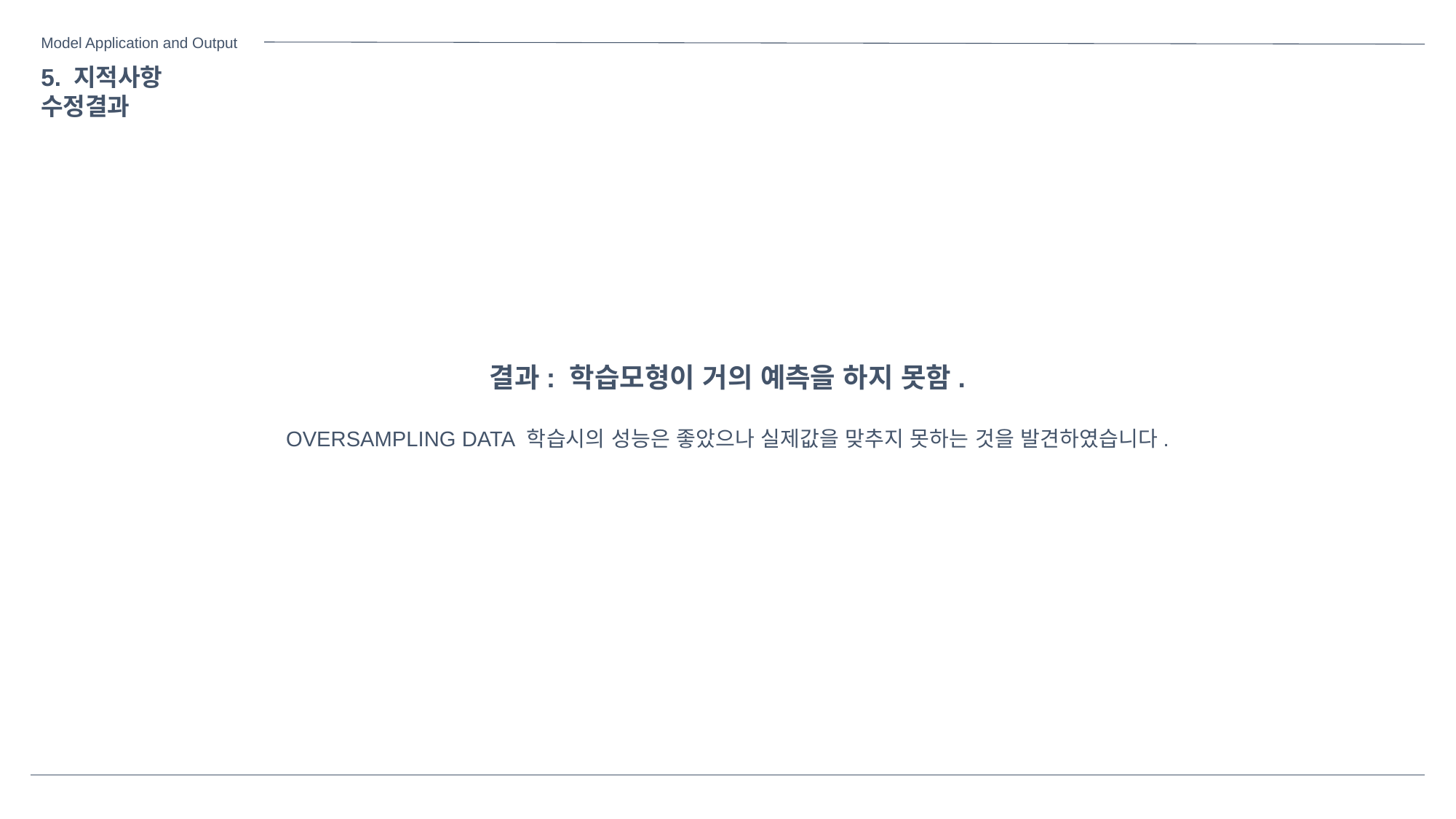

Model Application and Output
5. 지적사항 수정결과
결과: 학습모형이 거의 예측을 하지 못함.
OVERSAMPLING DATA 학습시의 성능은 좋았으나 실제값을 맞추지 못하는 것을 발견하였습니다.